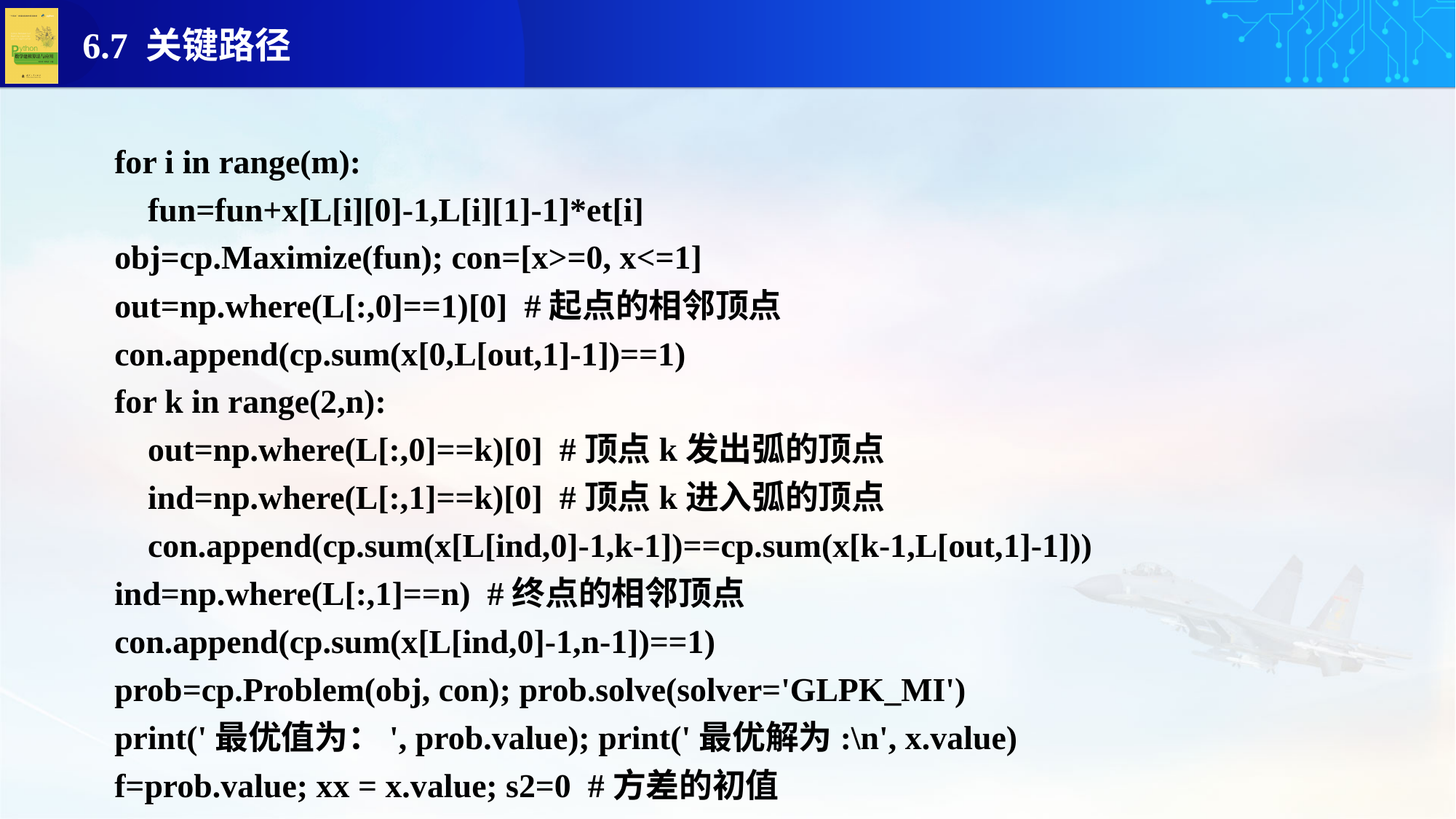

for i in range(m):
    fun=fun+x[L[i][0]-1,L[i][1]-1]*et[i]
obj=cp.Maximize(fun); con=[x>=0, x<=1]
out=np.where(L[:,0]==1)[0]  #起点的相邻顶点
con.append(cp.sum(x[0,L[out,1]-1])==1)
for k in range(2,n):
    out=np.where(L[:,0]==k)[0]  #顶点k发出弧的顶点
    ind=np.where(L[:,1]==k)[0]  #顶点k进入弧的顶点
    con.append(cp.sum(x[L[ind,0]-1,k-1])==cp.sum(x[k-1,L[out,1]-1]))
ind=np.where(L[:,1]==n)  #终点的相邻顶点
con.append(cp.sum(x[L[ind,0]-1,n-1])==1)
prob=cp.Problem(obj, con); prob.solve(solver='GLPK_MI')
print('最优值为：', prob.value); print('最优解为:\n', x.value)
f=prob.value; xx = x.value; s2=0  #方差的初值